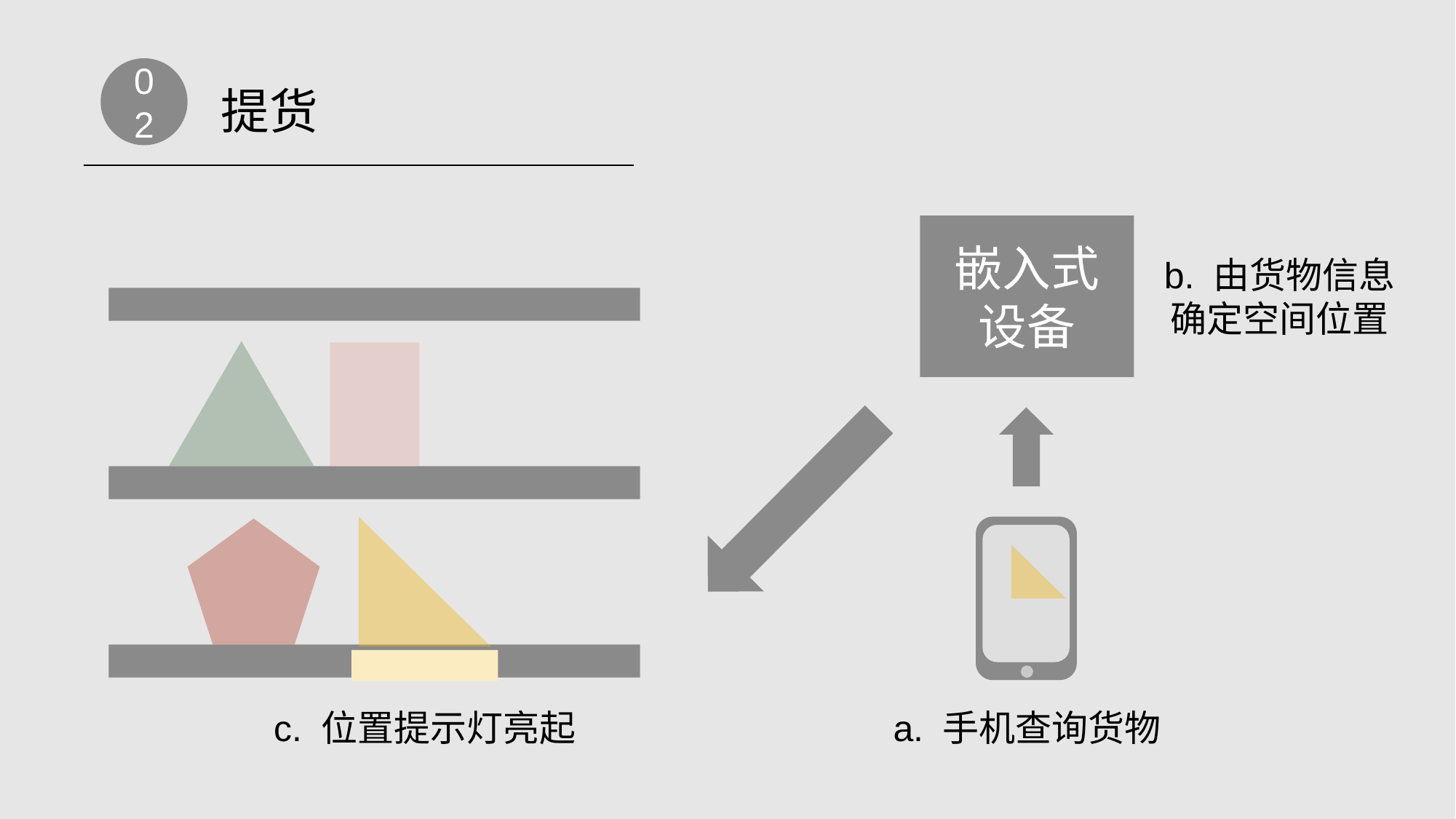

02
提货
嵌入式设备
b. 由货物信息确定空间位置

c. 位置提示灯亮起
a. 手机查询货物